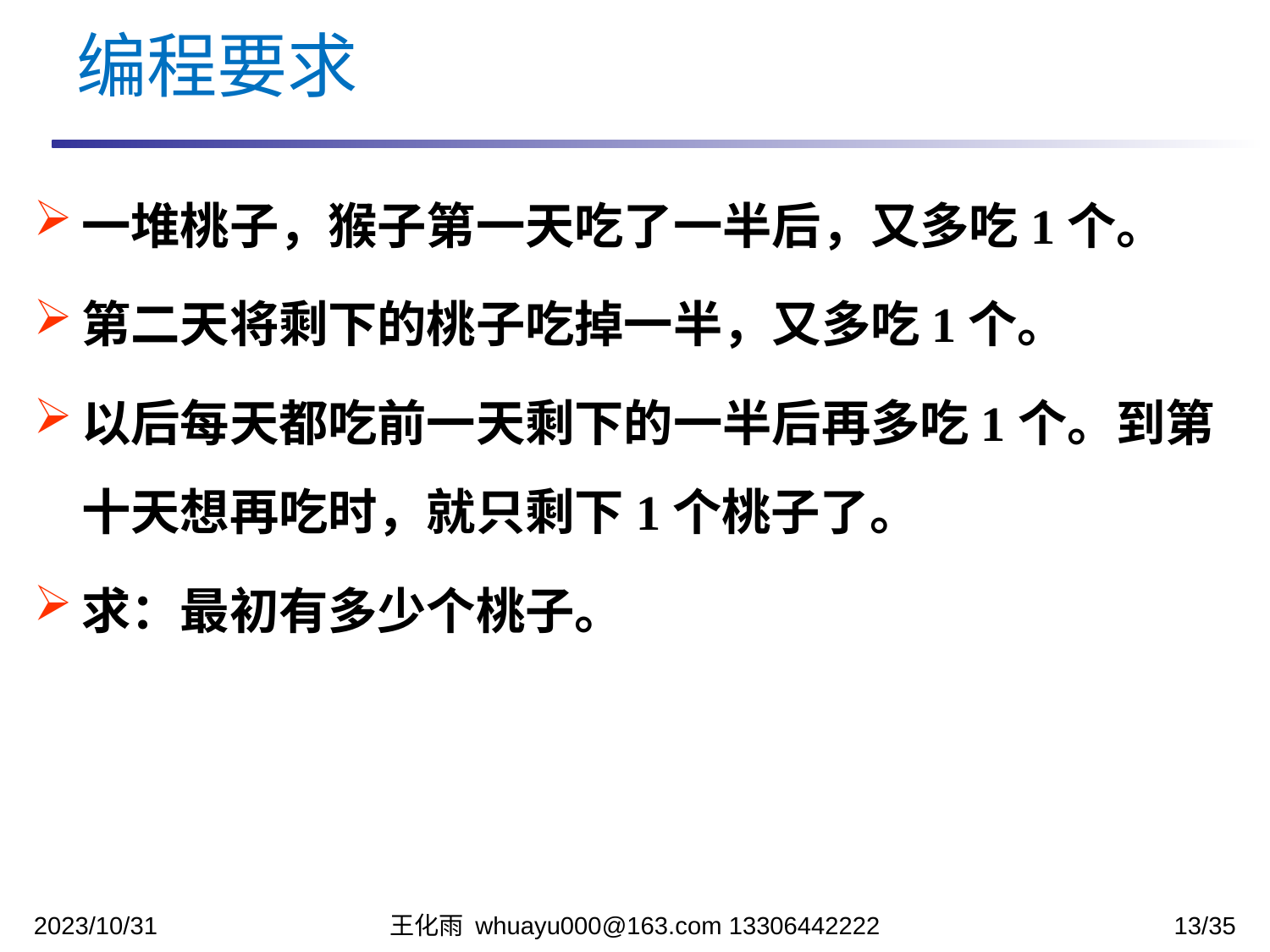

编程要求
一堆桃子，猴子第一天吃了一半后，又多吃1个。
第二天将剩下的桃子吃掉一半，又多吃1个。
以后每天都吃前一天剩下的一半后再多吃1个。到第十天想再吃时，就只剩下1个桃子了。
求：最初有多少个桃子。
2023/10/31
王化雨 whuayu000@163.com 13306442222
13/35